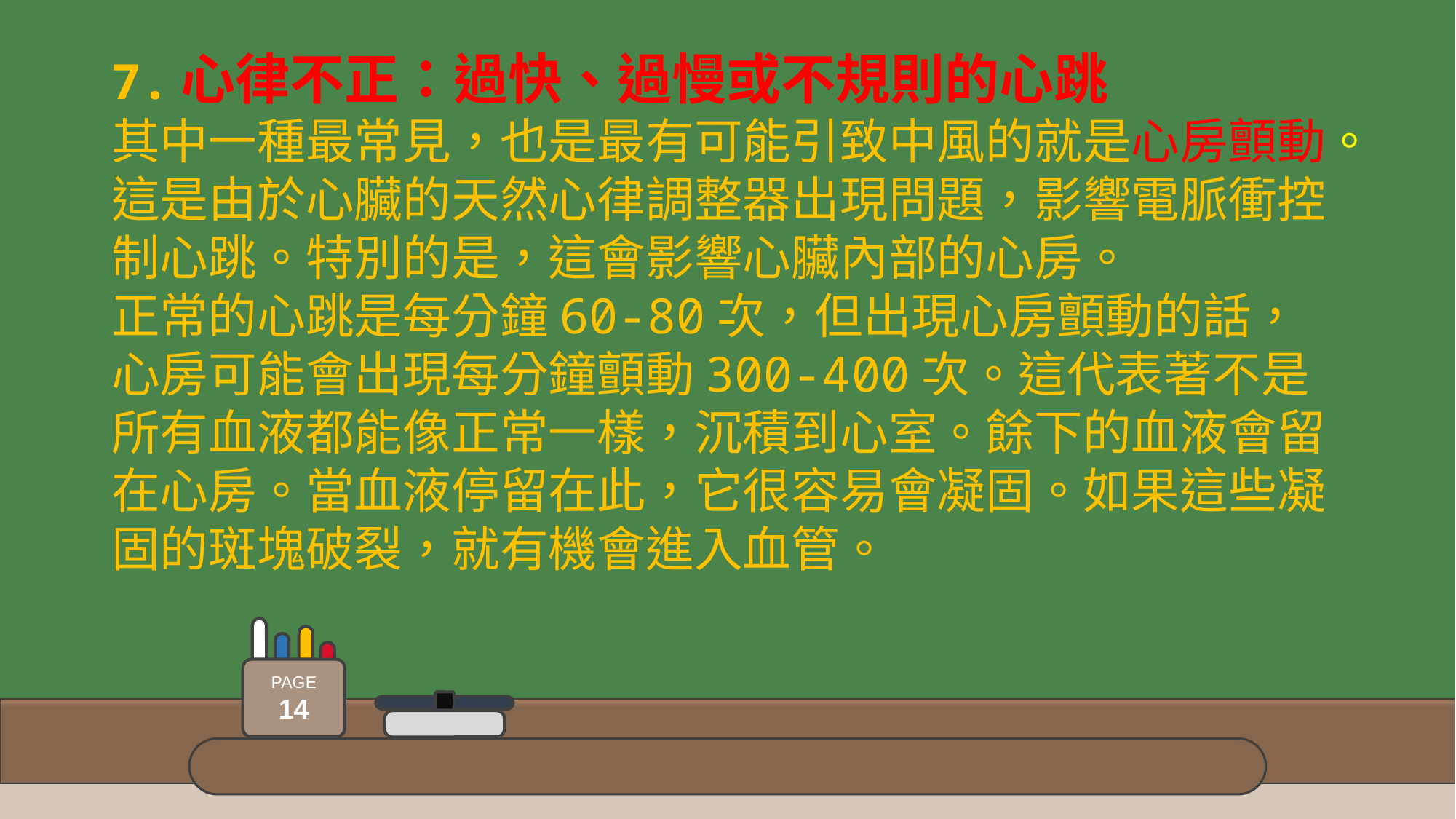

7.心律不正：過快、過慢或不規則的心跳
其中一種最常見，也是最有可能引致中風的就是心房顫動。這是由於心臟的天然心律調整器出現問題，影響電脈衝控制心跳。特別的是，這會影響心臟內部的心房。
正常的心跳是每分鐘60-80次，但出現心房顫動的話，心房可能會出現每分鐘顫動300-400次。這代表著不是所有血液都能像正常一樣，沉積到心室。餘下的血液會留在心房。當血液停留在此，它很容易會凝固。如果這些凝固的斑塊破裂，就有機會進入血管。

PAGE
14